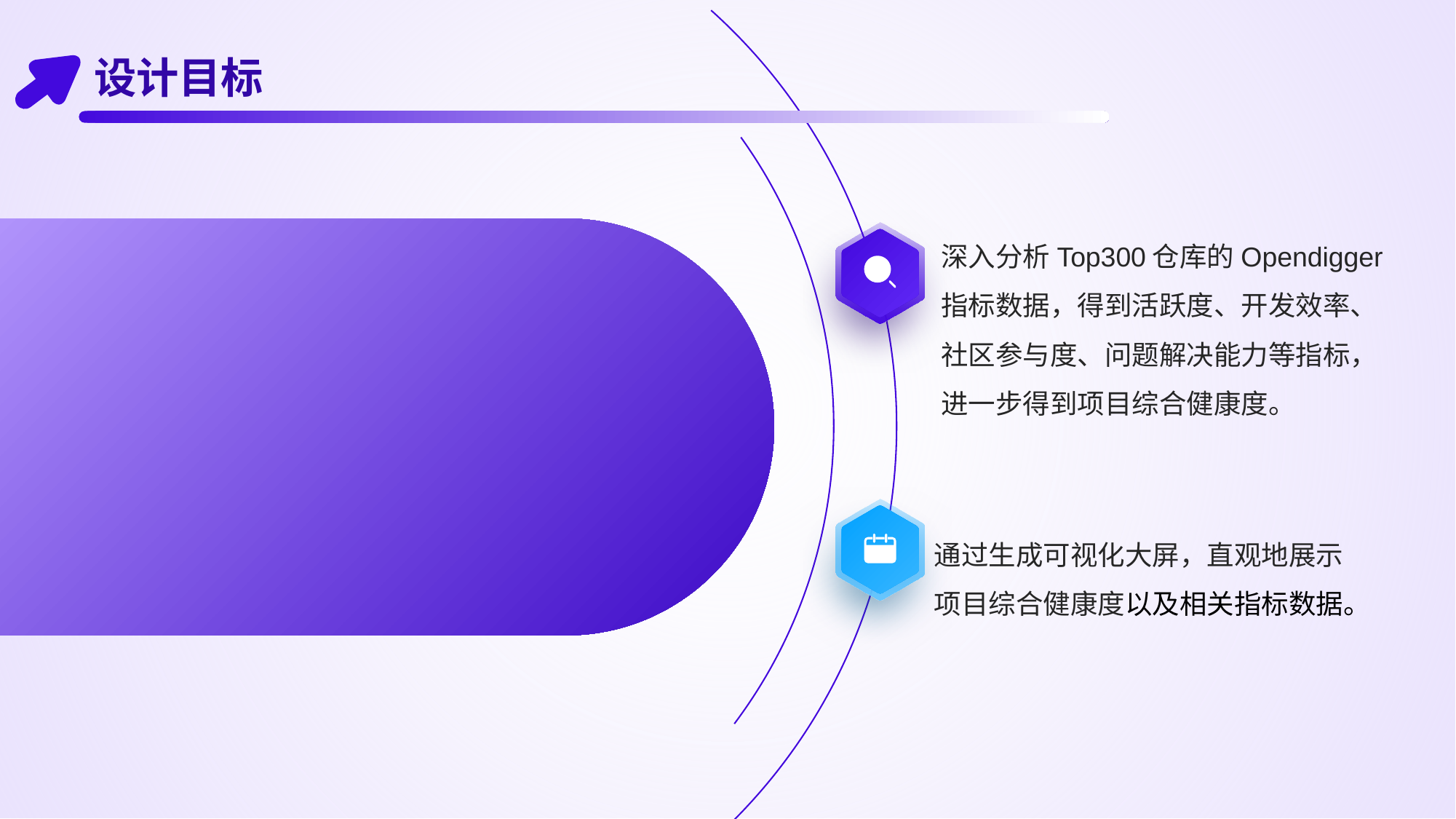

设计目标

深入分析Top300仓库的Opendigger指标数据，得到活跃度、开发效率、社区参与度、问题解决能力等指标，进一步得到项目综合健康度。

通过生成可视化大屏，直观地展示项目综合健康度以及相关指标数据。